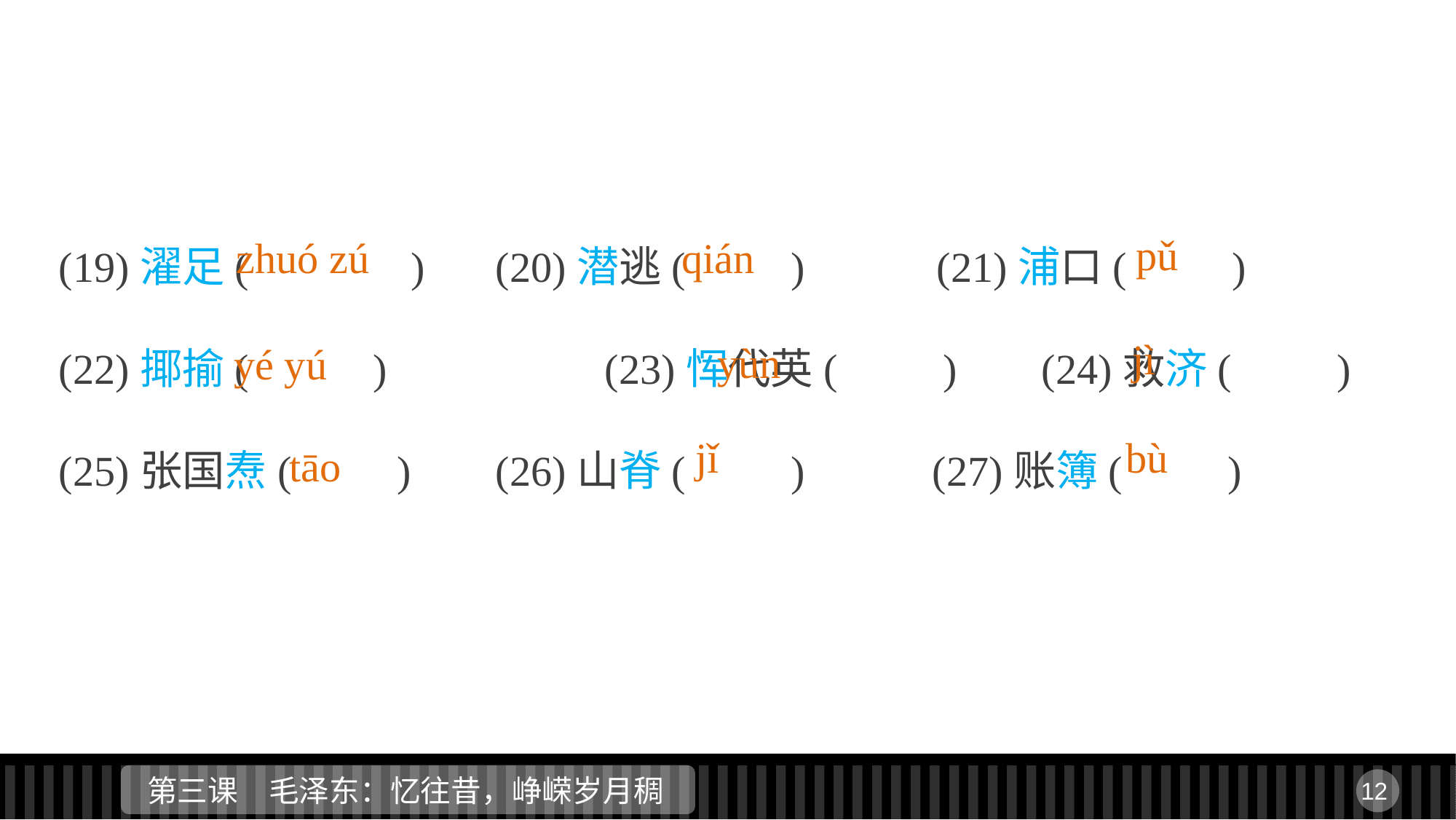

(19)濯足(　　      )  	(20)潜逃(　　)		 (21)浦口(　　)
(22)揶揄(　　  )		(23)恽代英(　　)  	(24)救济(　　)
(25)张国焘(　　)  	(26)山脊(　　)		(27)账簿(　　)
pǔ
zhuó zú
qián
jì
yùn
yé yú
jǐ
bù
tāo